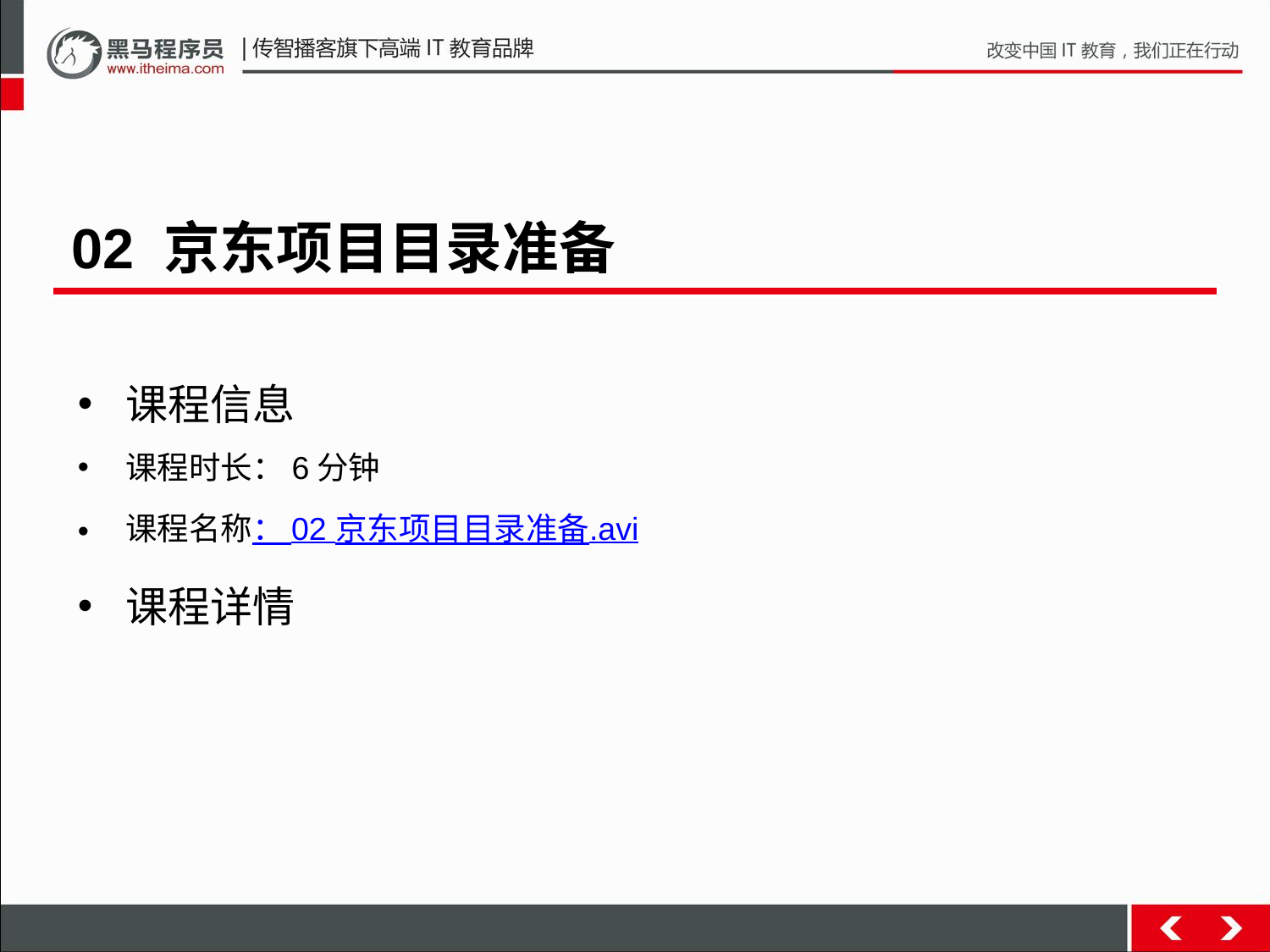

02 京东项目目录准备
课程信息
课程时长：6分钟
课程名称： 02 京东项目目录准备.avi
课程详情